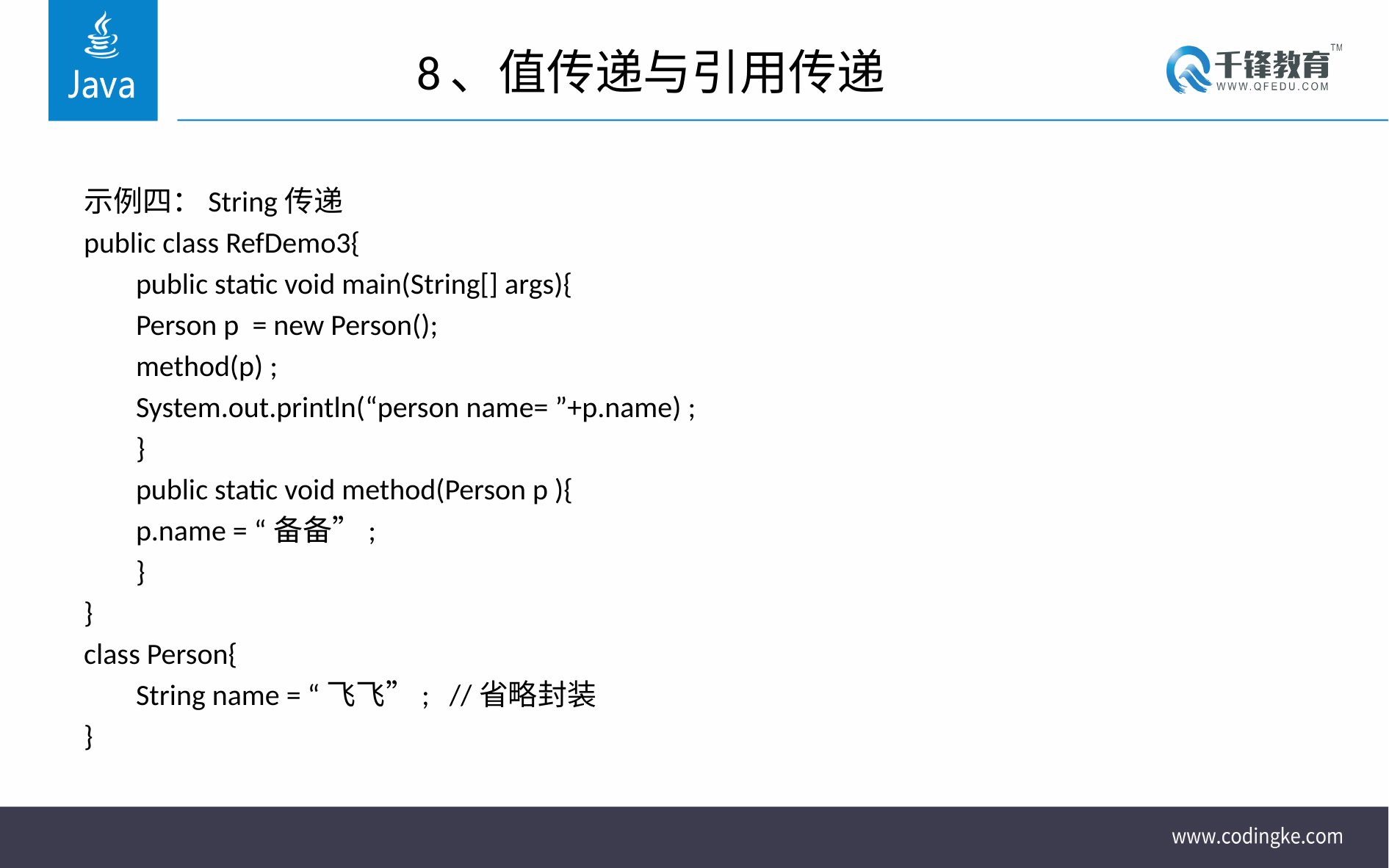

# 8、值传递与引用传递
示例四：String传递
public class RefDemo3{
	public static void main(String[] args){
		Person p  = new Person();
		method(p) ;
		System.out.println(“person name= ”+p.name) ;
	}
	public static void method(Person p ){
		p.name = “备备”;
	}
}
class Person{
 	String name = “飞飞”;   //省略封装
}